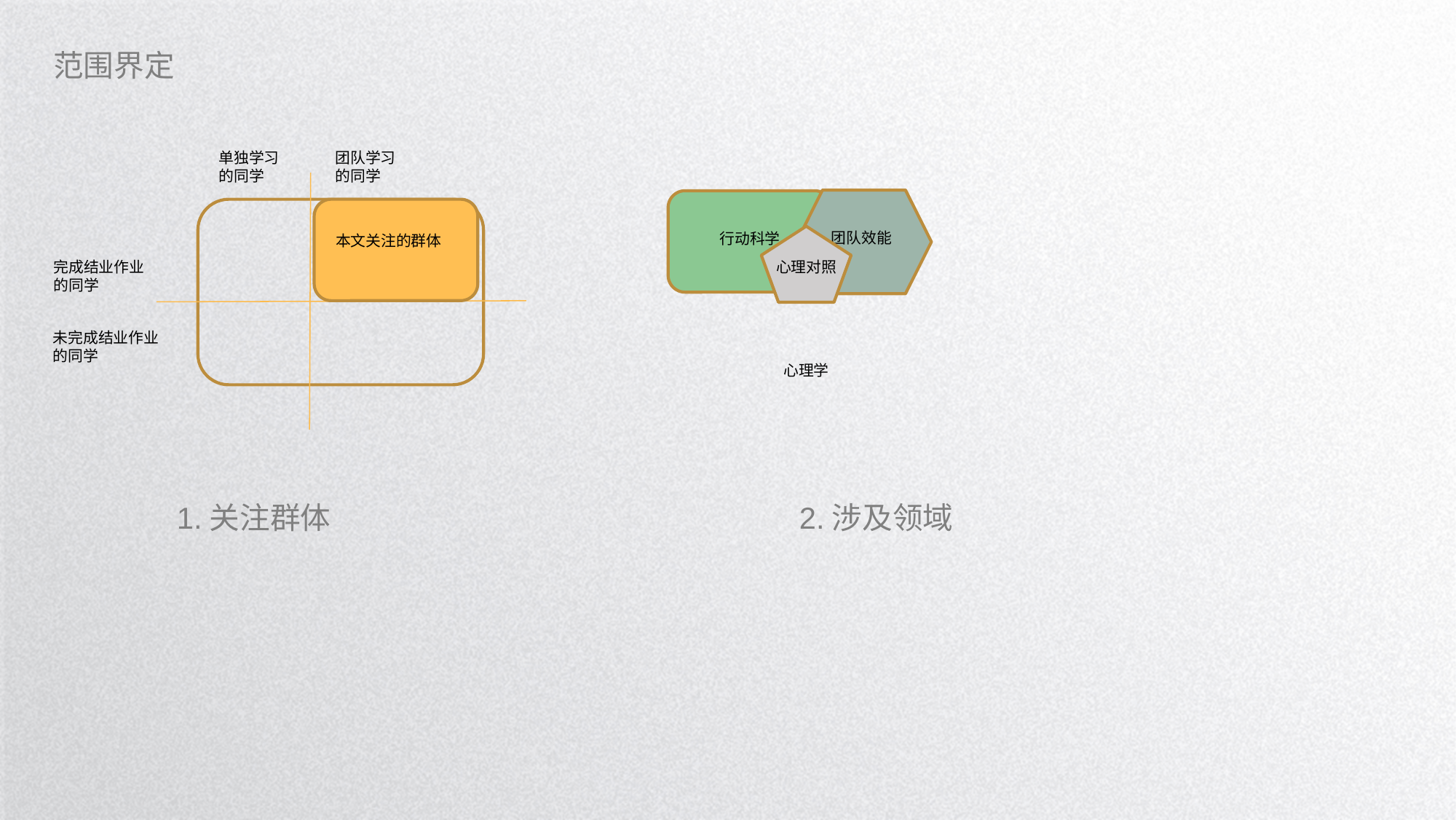

范围界定
单独学习
的同学
团队学习
的同学

团队效能
行动科学
本文关注的群体

完成结业作业
的同学
心理对照
未完成结业作业
的同学
心理学
1.关注群体
2.涉及领域